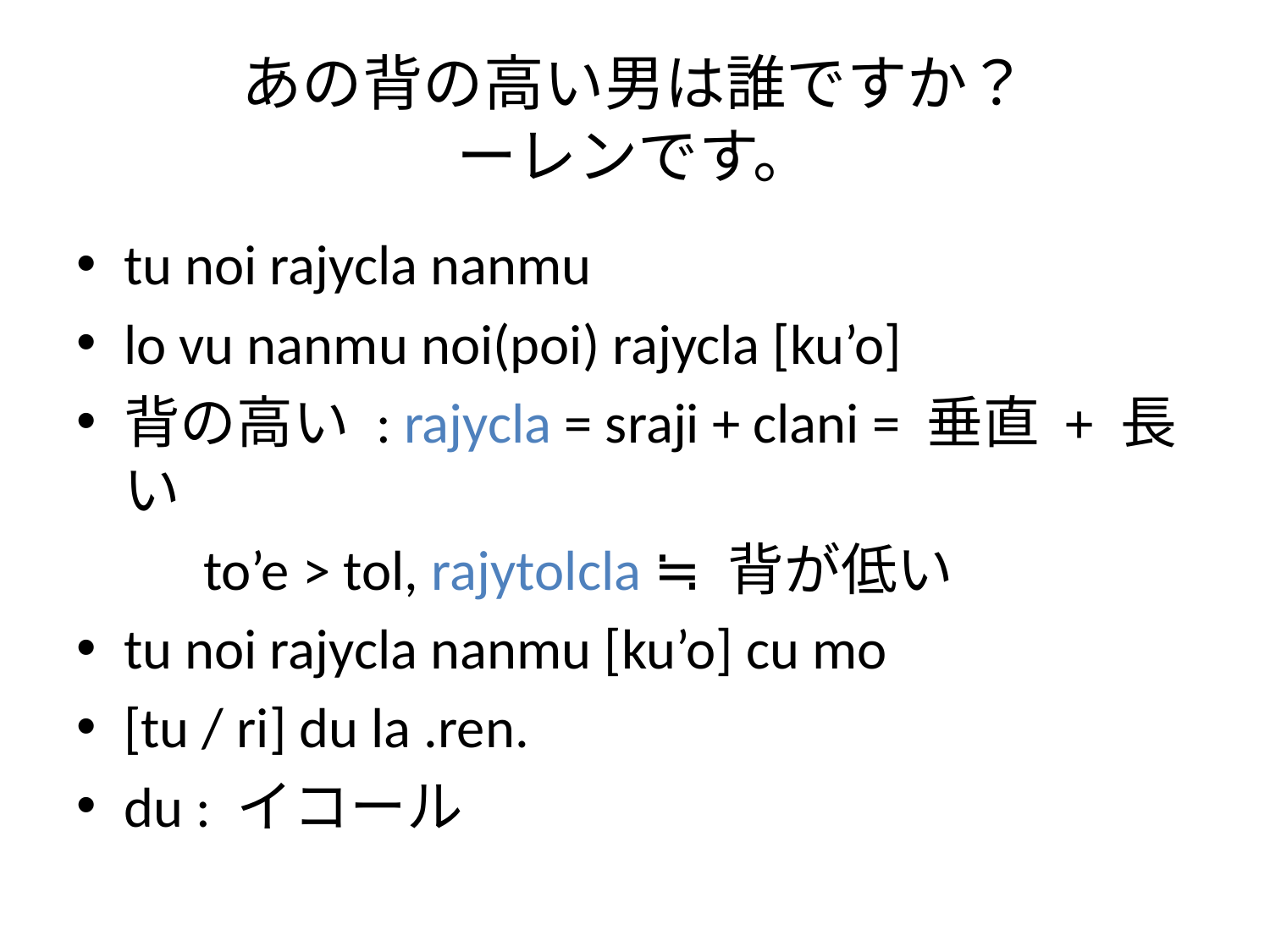

# あの背の高い男は誰ですか？ ーレンです。
tu noi rajycla nanmu
lo vu nanmu noi(poi) rajycla [ku’o]
背の高い : rajycla = sraji + clani = 垂直 + 長い
	to’e > tol, rajytolcla ≒ 背が低い
tu noi rajycla nanmu [ku’o] cu mo
[tu / ri] du la .ren.
du : イコール